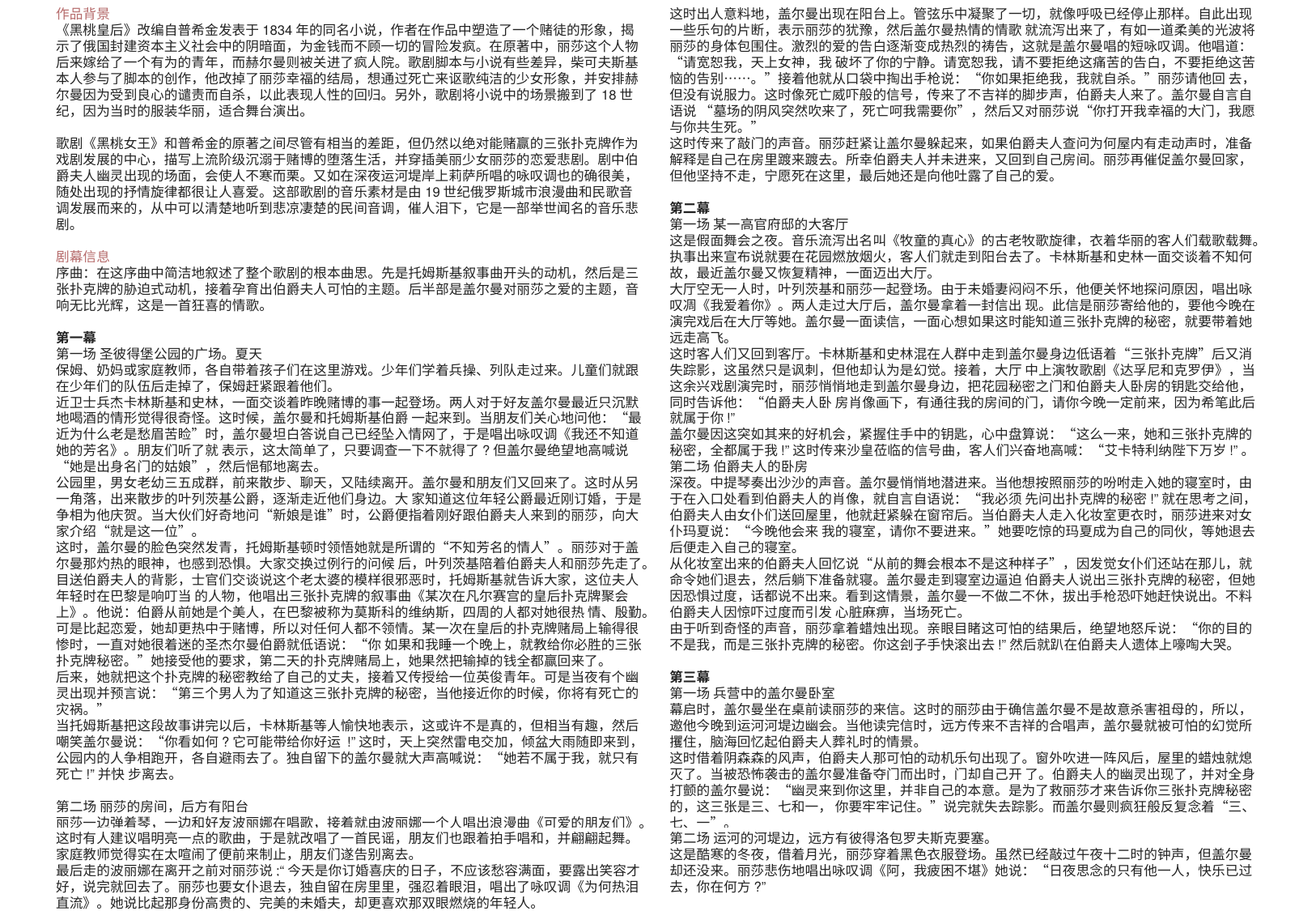

作品背景
《黑桃皇后》改编自普希金发表于1834年的同名小说，作者在作品中塑造了一个赌徒的形象，揭示了俄国封建资本主义社会中的阴暗面，为金钱而不顾一切的冒险发疯。在原著中，丽莎这个人物后来嫁给了一个有为的青年，而赫尔曼则被关进了疯人院。歌剧脚本与小说有些差异，柴可夫斯基本人参与了脚本的创作，他改掉了丽莎幸福的结局，想通过死亡来讴歌纯洁的少女形象，并安排赫尔曼因为受到良心的谴责而自杀，以此表现人性的回归。另外，歌剧将小说中的场景搬到了18世纪，因为当时的服装华丽，适合舞台演出。

歌剧《黑桃女王》和普希金的原著之间尽管有相当的差距，但仍然以绝对能赌赢的三张扑克牌作为戏剧发展的中心，描写上流阶级沉溺于赌博的堕落生活，并穿插美丽少女丽莎的恋爱悲剧。剧中伯爵夫人幽灵出现的场面，会使人不寒而栗。又如在深夜运河堤岸上莉萨所唱的咏叹调也的确很美，随处出现的抒情旋律都很让人喜爱。这部歌剧的音乐素材是由19世纪俄罗斯城市浪漫曲和民歌音调发展而来的，从中可以清楚地听到悲凉凄楚的民间音调，催人泪下，它是一部举世闻名的音乐悲剧。

剧幕信息
序曲：在这序曲中简洁地叙述了整个歌剧的根本曲思。先是托姆斯基叙事曲开头的动机，然后是三张扑克牌的胁迫式动机，接着孕育出伯爵夫人可怕的主题。后半部是盖尔曼对丽莎之爱的主题，音响无比光辉，这是一首狂喜的情歌。

第一幕
第一场 圣彼得堡公园的广场。夏天
保姆、奶妈或家庭教师，各自带着孩子们在这里游戏。少年们学着兵操、列队走过来。儿童们就跟在少年们的队伍后走掉了，保姆赶紧跟着他们。
近卫士兵杰卡林斯基和史林，一面交谈着昨晚赌博的事一起登场。两人对于好友盖尔曼最近只沉默地喝酒的情形觉得很奇怪。这时候，盖尔曼和托姆斯基伯爵 一起来到。当朋友们关心地问他：“最近为什么老是愁眉苦睑”时，盖尔曼坦白答说自己已经坠入情网了，于是唱出咏叹调《我还不知道她的芳名》。朋友们听了就 表示，这太简单了，只要调查一下不就得了?但盖尔曼绝望地高喊说“她是出身名门的姑娘”，然后悒郁地离去。
公园里，男女老幼三五成群，前来散步、聊天，又陆续离开。盖尔曼和朋友们又回来了。这时从另一角落，出来散步的叶列茨基公爵，逐渐走近他们身边。大 家知道这位年轻公爵最近刚订婚，于是争相为他庆贺。当大伙们好奇地问“新娘是谁”时，公爵便指着刚好跟伯爵夫人来到的丽莎，向大家介绍“就是这一位”。
这时，盖尔曼的脸色突然发青，托姆斯基顿时领悟她就是所谓的“不知芳名的情人”。丽莎对于盖尔曼那灼热的眼神，也感到恐惧。大家交换过例行的问候 后，叶列茨基陪着伯爵夫人和丽莎先走了。目送伯爵夫人的背影，士官们交谈说这个老太婆的模样很邪恶时，托姆斯基就告诉大家，这位夫人年轻时在巴黎是响叮当 的人物，他唱出三张扑克牌的叙事曲《某次在凡尔赛宫的皇后扑克牌聚会上》。他说：伯爵从前她是个美人，在巴黎被称为莫斯科的维纳斯，四周的人都对她很热 情、殷勤。可是比起恋爱，她却更热中于赌博，所以对任何人都不领情。某一次在皇后的扑克牌赌局上输得很惨时，一直对她很着迷的圣杰尔曼伯爵就低语说：“你 如果和我睡一个晚上，就教给你必胜的三张扑克牌秘密。”她接受他的要求，第二天的扑克牌赌局上，她果然把输掉的钱全都赢回来了。
后来，她就把这个扑克牌的秘密教给了自己的丈夫，接着又传授给一位英俊青年。可是当夜有个幽灵出现并预言说：“第三个男人为了知道这三张扑克牌的秘密，当他接近你的时候，你将有死亡的灾祸。”
当托姆斯基把这段故事讲完以后，卡林斯基等人愉快地表示，这或许不是真的，但相当有趣，然后嘲笑盖尔曼说：“你看如何?它可能带给你好运 !”这时，天上突然雷电交加，倾盆大雨随即来到，公园内的人争相跑开，各自避雨去了。独自留下的盖尔曼就大声高喊说：“她若不属于我，就只有死亡!”并快 步离去。

第二场 丽莎的房间，后方有阳台
丽莎一边弹着琴，一边和好友波丽娜在唱歌，接着就由波丽娜一个人唱出浪漫曲《可爱的朋友们》。这时有人建议唱明亮一点的歌曲，于是就改唱了一首民谣，朋友们也跟着拍手唱和，并翩翩起舞。家庭教师觉得实在太喧闹了便前来制止，朋友们遂告别离去。
最后走的波丽娜在离开之前对丽莎说;“今天是你订婚喜庆的日子，不应该愁容满面，要露出笑容才好，说完就回去了。丽莎也要女仆退去，独自留在房里里，强忍着眼泪，唱出了咏叹调《为何热泪直流》。她说比起那身份高贵的、完美的未婚夫，却更喜欢那双眼燃烧的年轻人。

这时出人意料地，盖尔曼出现在阳台上。管弦乐中凝聚了一切，就像呼吸已经停止那样。自此出现一些乐句的片断，表示丽莎的犹豫，然后盖尔曼热情的情歌 就流泻出来了，有如一道柔美的光波将丽莎的身体包围住。激烈的爱的告白逐渐变成热烈的祷告，这就是盖尔曼唱的短咏叹调。他唱道：“请宽恕我，天上女神，我 破坏了你的宁静。请宽恕我，请不要拒绝这痛苦的告白，不要拒绝这苦恼的告别……。”接着他就从口袋中掏出手枪说：“你如果拒绝我，我就自杀。”丽莎请他回 去，但没有说服力。这时像死亡威吓般的信号，传来了不吉祥的脚步声，伯爵夫人来了。盖尔曼自言自语说 “墓场的阴风突然吹来了，死亡呵我需要你”，然后又对丽莎说“你打开我幸福的大门，我愿与你共生死。”
这时传来了敲门的声音。丽莎赶紧让盖尔曼躲起来，如果伯爵夫人查问为何屋内有走动声时，准备解释是自己在房里踱来踱去。所幸伯爵夫人并未进来，又回到自己房间。丽莎再催促盖尔曼回家，但他坚持不走，宁愿死在这里，最后她还是向他吐露了自己的爱。

第二幕
第一场 某一高官府邸的大客厅
这是假面舞会之夜。音乐流泻出名叫《牧童的真心》的古老牧歌旋律，衣着华丽的客人们载歌载舞。执事出来宣布说就要在花园燃放烟火，客人们就走到阳台去了。卡林斯基和史林一面交谈着不知何故，最近盖尔曼又恢复精神，一面迈出大厅。
大厅空无一人时，叶列茨基和丽莎一起登场。由于未婚妻闷闷不乐，他便关怀地探问原因，唱出咏叹凋《我爱着你》。两人走过大厅后，盖尔曼拿着一封信出 现。此信是丽莎寄给他的，要他今晚在演完戏后在大厅等她。盖尔曼一面读信，一面心想如果这时能知道三张扑克牌的秘密，就要带着她远走高飞。
这时客人们又回到客厅。卡林斯基和史林混在人群中走到盖尔曼身边低语着“三张扑克牌”后又消失踪影，这虽然只是讽刺，但他却认为是幻觉。接着，大厅 中上演牧歌剧《达孚尼和克罗伊》，当这余兴戏剧演完时，丽莎悄悄地走到盖尔曼身边，把花园秘密之门和伯爵夫人卧房的钥匙交给他，同时告诉他：“伯爵夫人卧 房肖像画下，有通往我的房间的门，请你今晚一定前来，因为希笔此后就属于你!”
盖尔曼因这突如其来的好机会，紧握住手中的钥匙，心中盘算说：“这么一来，她和三张扑克牌的秘密，全都属于我!”这时传来沙皇莅临的信号曲，客人们兴奋地高喊：“艾卡特利纳陛下万岁!”。
第二场 伯爵夫人的卧房
深夜。中提琴奏出沙沙的声音。盖尔曼悄悄地潜进来。当他想按照丽莎的吩咐走入她的寝室时，由于在入口处看到伯爵夫人的肖像，就自言自语说：“我必须 先问出扑克牌的秘密!”就在思考之间，伯爵夫人由女仆们送回屋里，他就赶紧躲在窗帘后。当伯爵夫人走入化妆室更衣时，丽莎进来对女仆玛夏说：“今晚他会来 我的寝室，请你不要进来。”她要吃惊的玛夏成为自己的同伙，等她退去后便走入自己的寝室。
从化妆室出来的伯爵夫人回忆说“从前的舞会根本不是这种样子”，因发觉女仆们还站在那儿，就命令她们退去，然后躺下准备就寝。盖尔曼走到寝室边逼迫 伯爵夫人说出三张扑克牌的秘密，但她因恐惧过度，话都说不出来。看到这情景，盖尔曼一不做二不休，拔出手枪恐吓她赶快说出。不料伯爵夫人因惊吓过度而引发 心脏麻痹，当场死亡。
由于听到奇怪的声音，丽莎拿着蜡烛出现。亲眼目睹这可怕的结果后，绝望地怒斥说：“你的目的不是我，而是三张扑克牌的秘密。你这刽子手快滚出去!”然后就趴在伯爵夫人遗体上嚎啕大哭。

第三幕
第一场 兵营中的盖尔曼卧室
幕启时，盖尔曼坐在桌前读丽莎的来信。这时的丽莎由于确信盖尔曼不是故意杀害祖母的，所以，邀他今晚到运河河堤边幽会。当他读完信时，远方传来不吉祥的合唱声，盖尔曼就被可怕的幻觉所攫住，脑海回忆起伯爵夫人葬礼时的情景。
这时借着阴森森的风声，伯爵夫人那可怕的动机乐句出现了。窗外吹进一阵风后，屋里的蜡烛就熄灭了。当被恐怖袭击的盖尔曼准备夺门而出时，门却自己开 了。伯爵夫人的幽灵出现了，并对全身打颤的盖尔曼说：“幽灵来到你这里，并非自己的本意。是为了救丽莎才来告诉你三张扑克牌秘密的，这三张是三、七和一， 你要牢牢记住。”说完就失去踪影。而盖尔曼则疯狂般反复念着“三、七、一”。
第二场 运河的河堤边，远方有彼得洛包罗夫斯克要塞。
这是酷寒的冬夜，借着月光，丽莎穿着黑色衣服登场。虽然已经敲过午夜十二时的钟声，但盖尔曼却还没来。丽莎悲伤地唱出咏叹调《阿，我疲困不堪》她说：“日夜思念的只有他一人，快乐已过去，你在何方?”